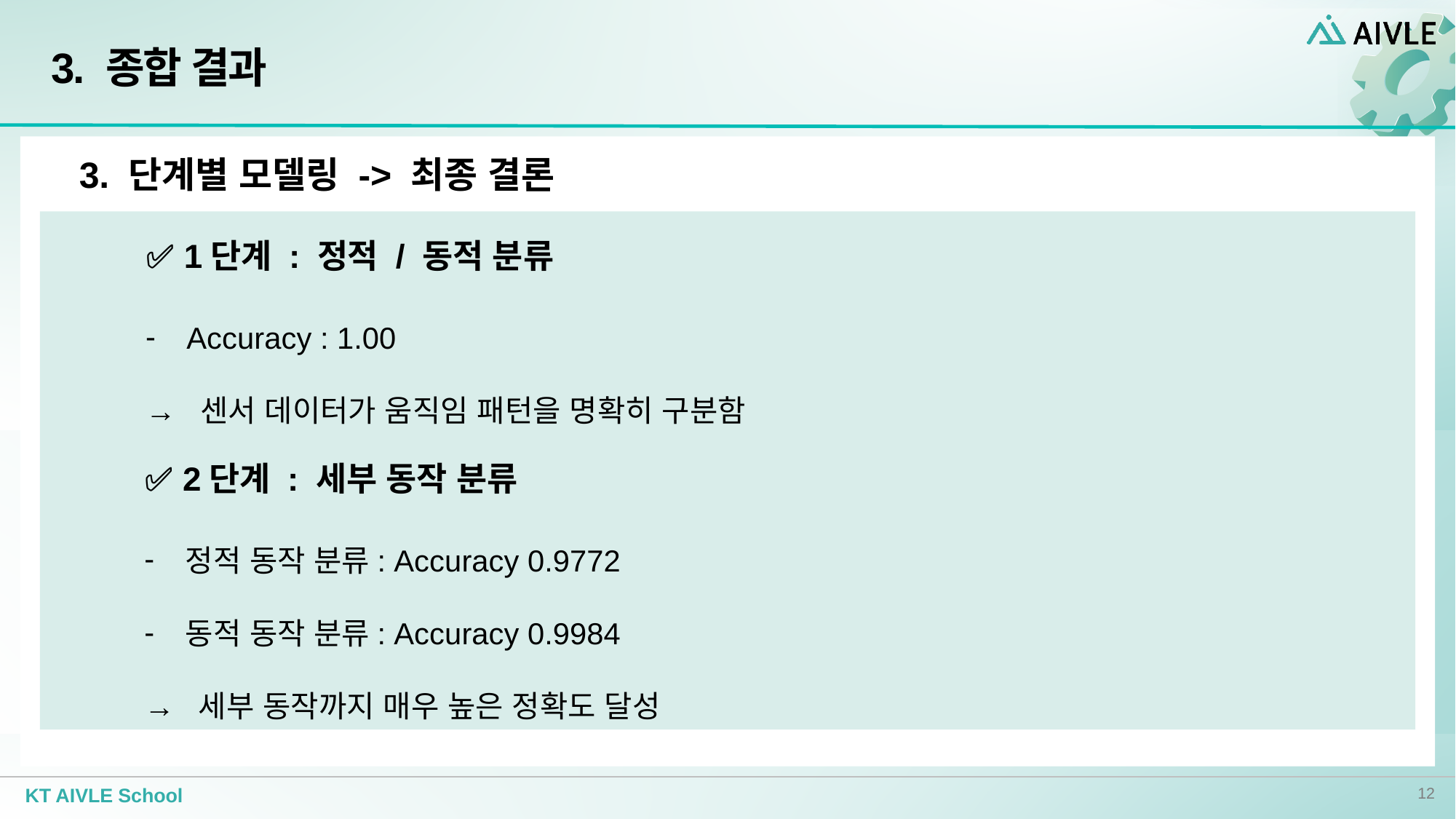

# 3. 종합 결과
3. 단계별 모델링 -> 최종 결론

✅ 1단계 : 정적 / 동적 분류

Accuracy : 1.00

→  센서 데이터가 움직임 패턴을 명확히 구분함
✅ 2단계 : 세부 동작 분류

정적 동작 분류: Accuracy 0.9772

동적 동작 분류: Accuracy 0.9984

→  세부 동작까지 매우 높은 정확도 달성